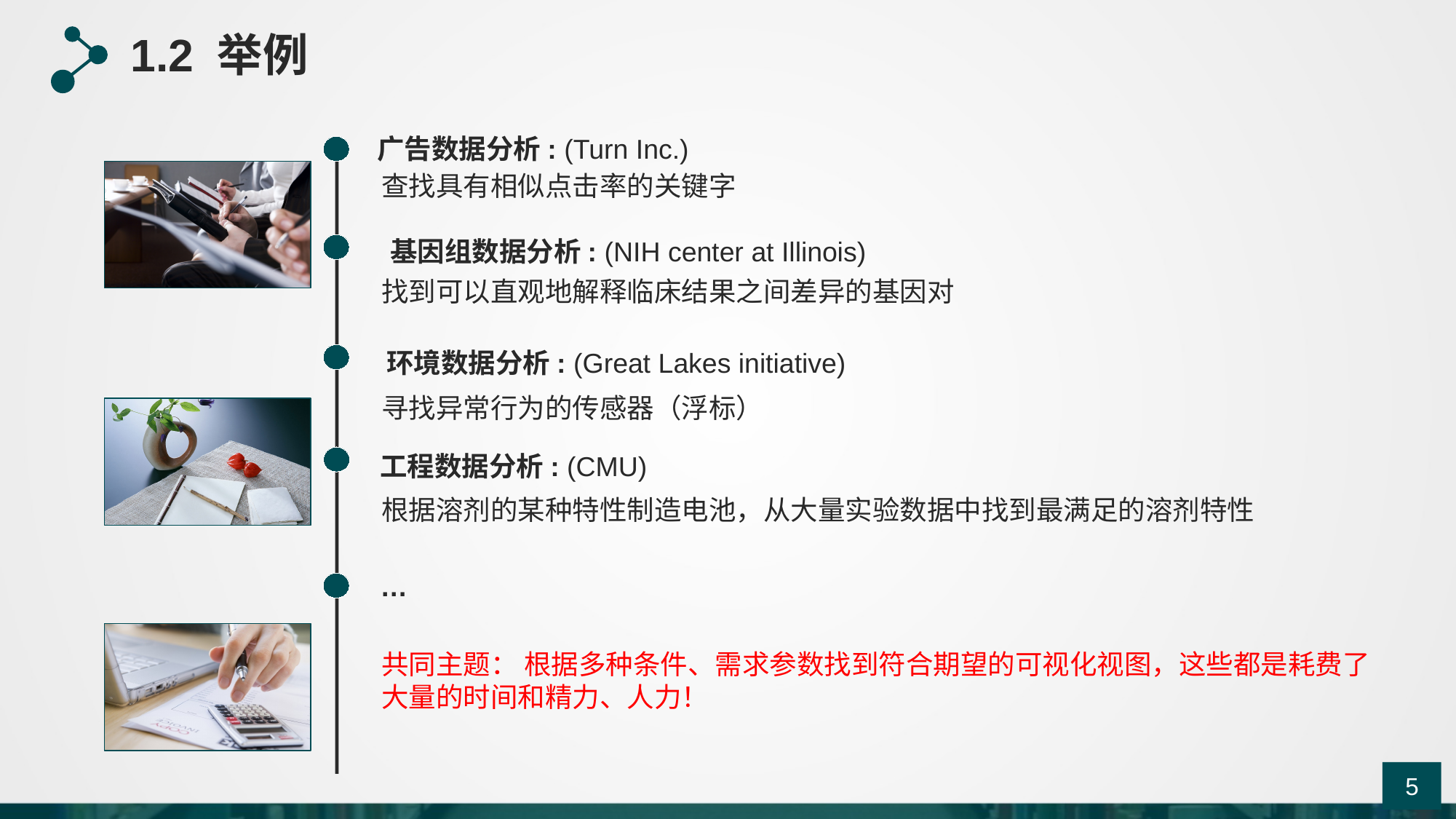

1.2 举例

广告数据分析: (Turn Inc.)

查找具有相似点击率的关键字
基因组数据分析: (NIH center at Illinois)

找到可以直观地解释临床结果之间差异的基因对
环境数据分析: (Great Lakes initiative)

寻找异常行为的传感器（浮标）

工程数据分析: (CMU)

根据溶剂的某种特性制造电池，从大量实验数据中找到最满足的溶剂特性
…

共同主题： 根据多种条件、需求参数找到符合期望的可视化视图，这些都是耗费了大量的时间和精力、人力！